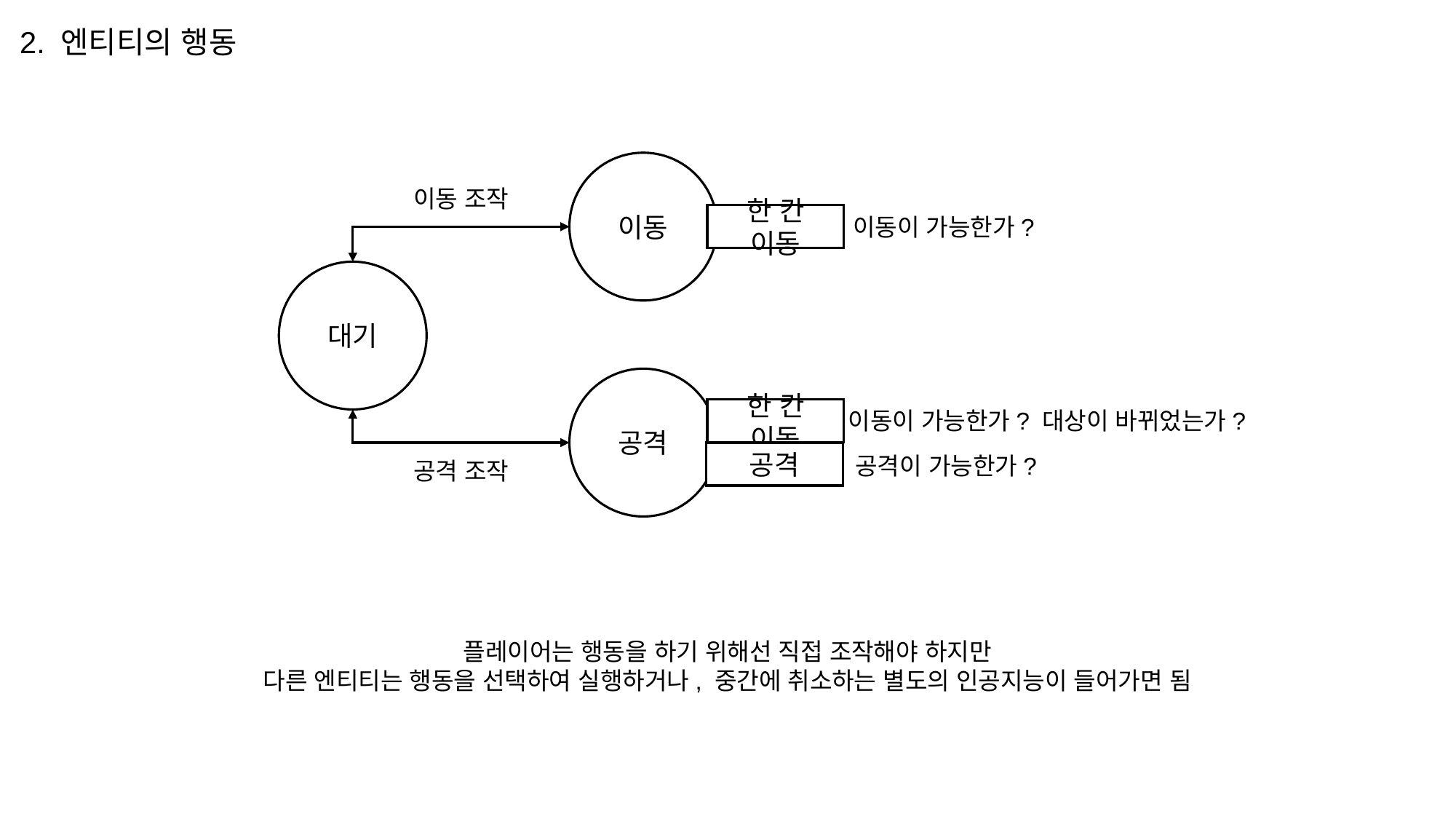

2. 엔티티의 행동
이동
한 칸 이동
이동 조작
이동이 가능한가?
대기
공격
한 칸 이동
이동이 가능한가? 대상이 바뀌었는가?
공격
공격이 가능한가?
공격 조작
플레이어는 행동을 하기 위해선 직접 조작해야 하지만
다른 엔티티는 행동을 선택하여 실행하거나, 중간에 취소하는 별도의 인공지능이 들어가면 됨